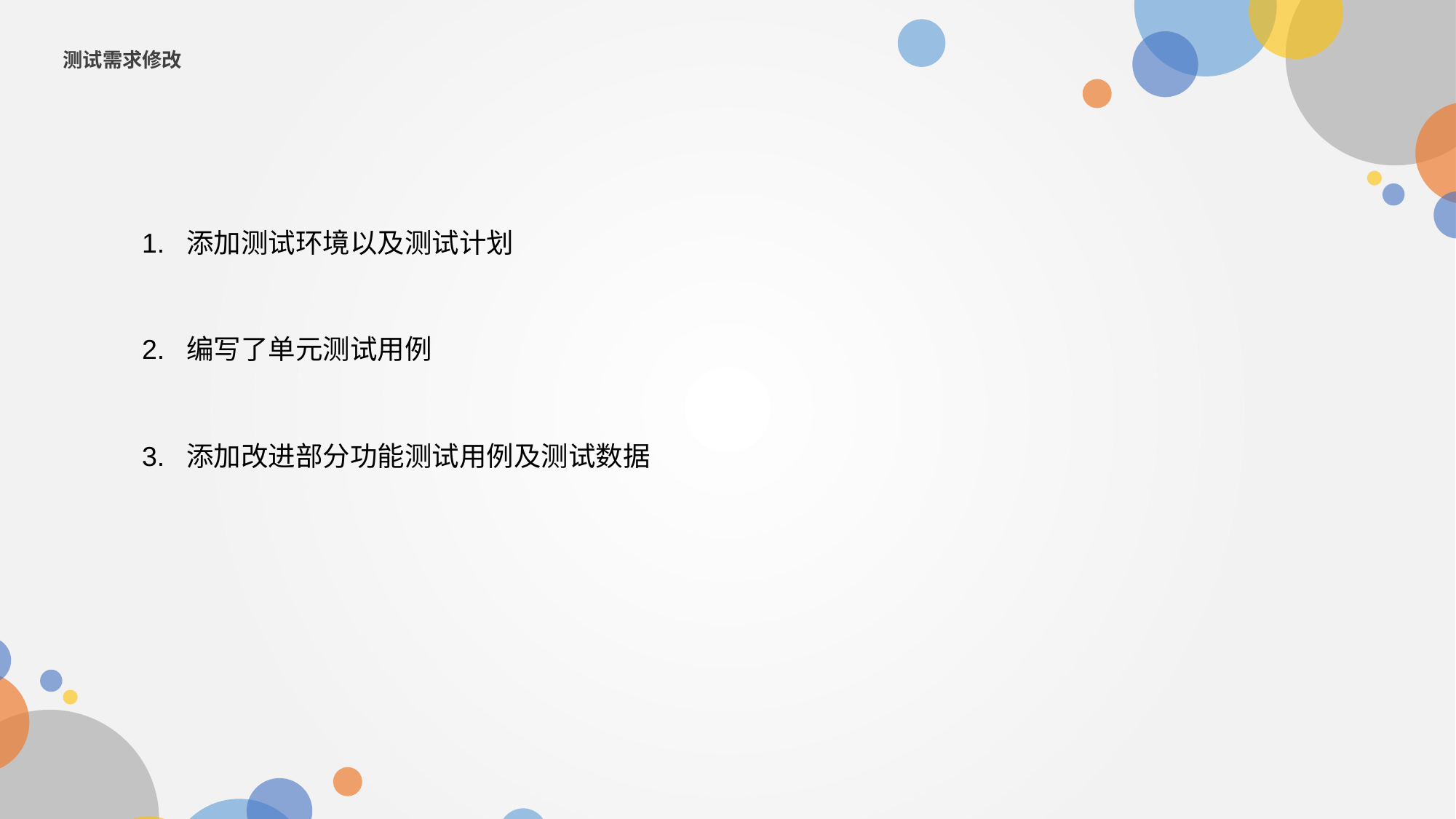

测试需求修改
1.  添加测试环境以及测试计划
2.  编写了单元测试用例
3.  添加改进部分功能测试用例及测试数据